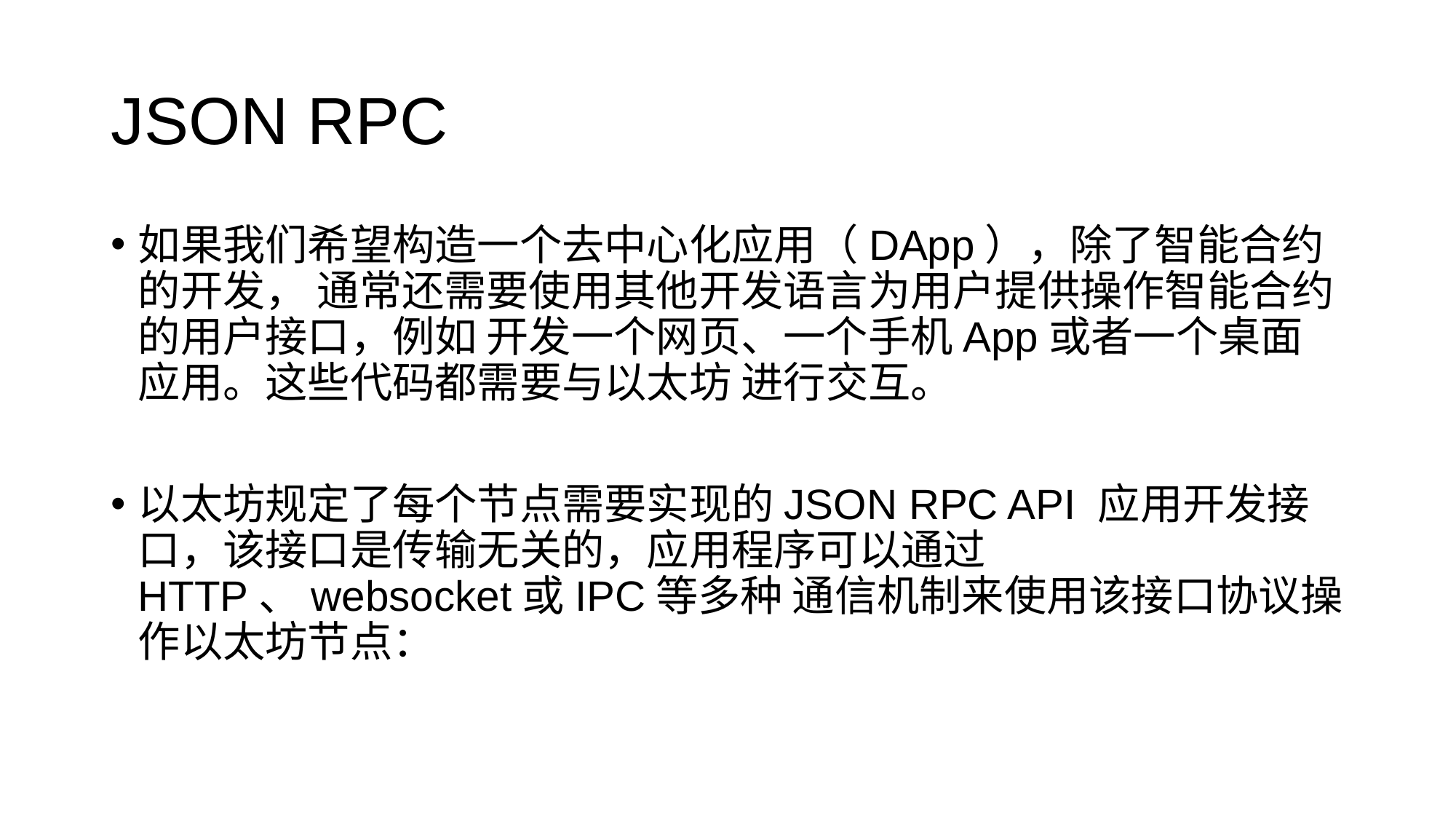

# JSON RPC
如果我们希望构造一个去中心化应用（DApp），除了智能合约的开发， 通常还需要使用其他开发语言为用户提供操作智能合约的用户接口，例如 开发一个网页、一个手机App或者一个桌面应用。这些代码都需要与以太坊 进行交互。

以太坊规定了每个节点需要实现的JSON RPC API 应用开发接口，该接口是传输无关的，应用程序可以通过HTTP、websocket或IPC等多种 通信机制来使用该接口协议操作以太坊节点：